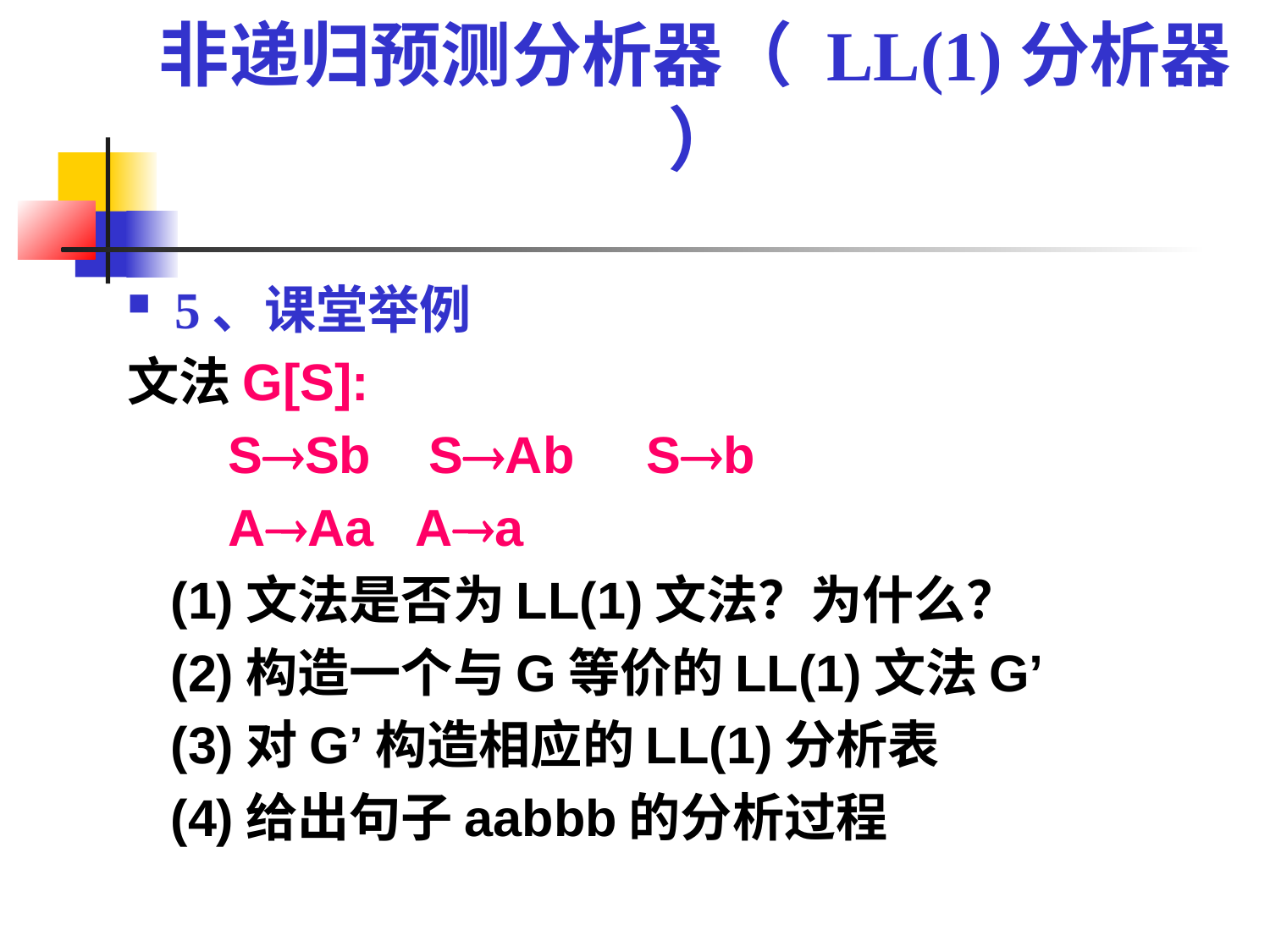

非递归预测分析器（ LL(1)分析器 ）
5、课堂举例
文法G[S]:
       S→Sb    S→Ab     S→b
       A→Aa   A→a
   (1)文法是否为LL(1)文法？为什么？
   (2)构造一个与G等价的LL(1)文法G’
   (3)对G’构造相应的LL(1)分析表
   (4)给出句子aabbb的分析过程